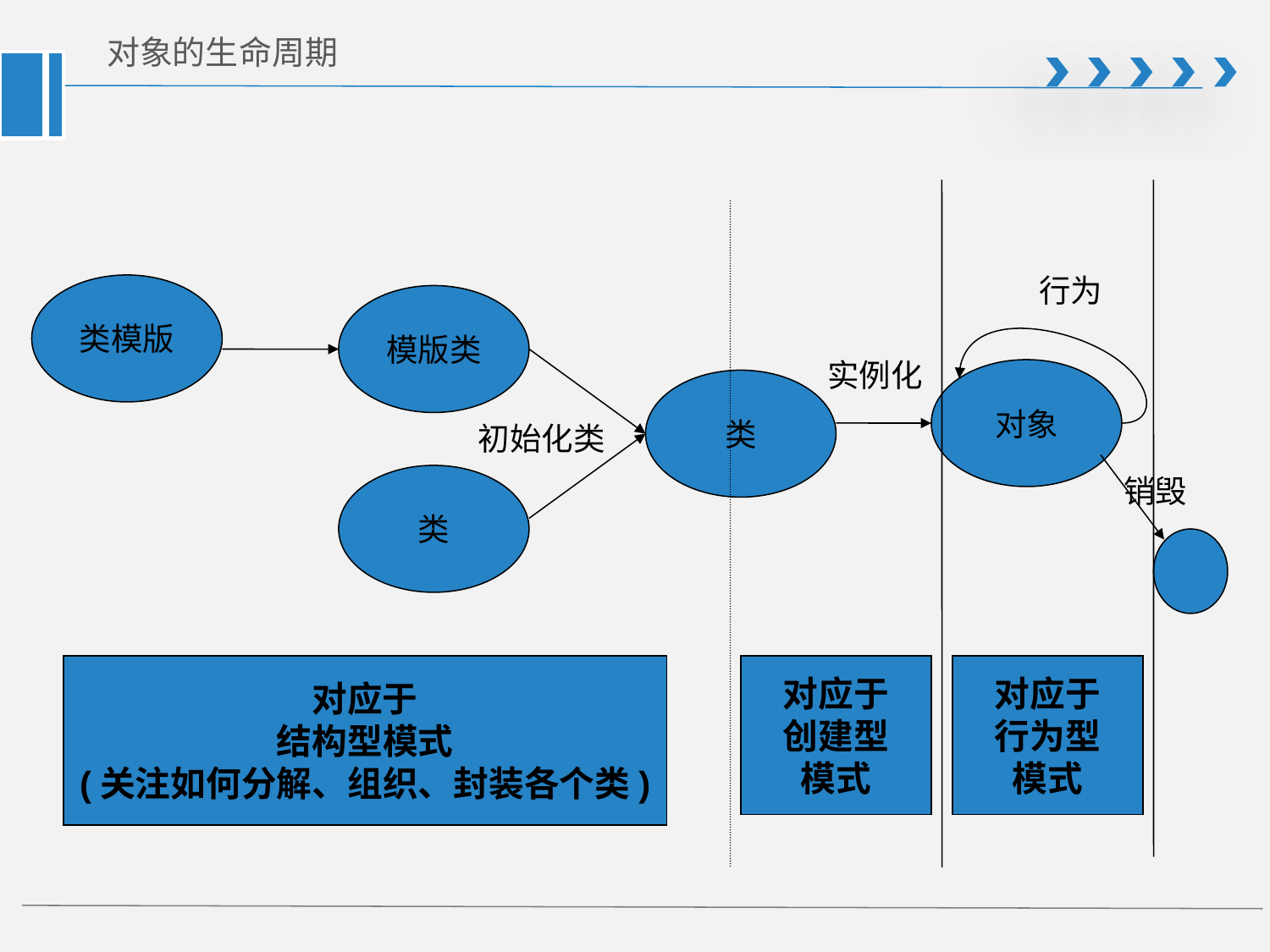

# 对象的生命周期

行为
类模版
模版类

实例化
对象
类
初始化类

类
销毁

对应于
结构型模式
(关注如何分解、组织、封装各个类)
对应于
创建型
模式
对应于
行为型
模式